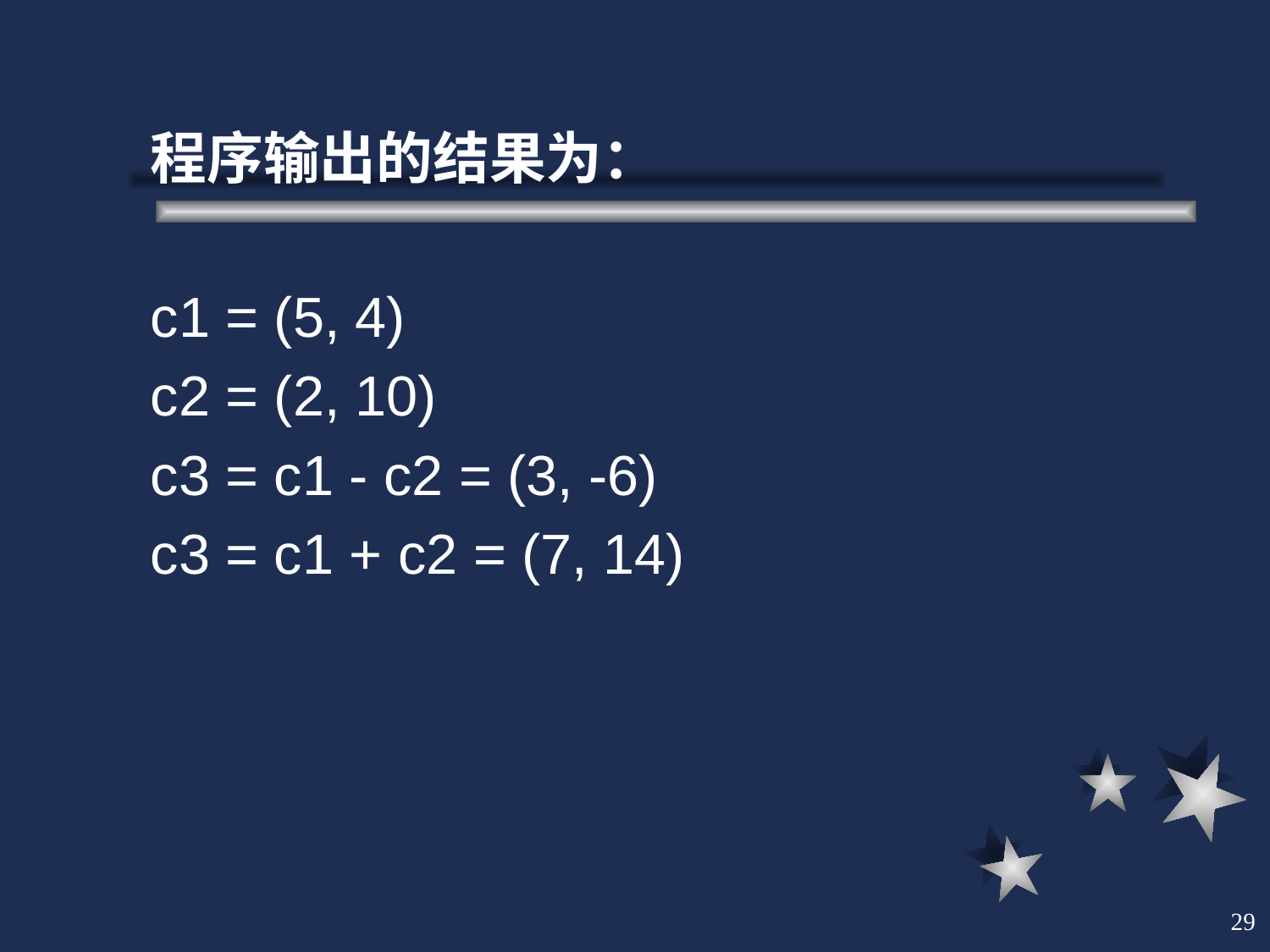

程序输出的结果为：

c1 = (5, 4)
c2 = (2, 10)
c3 = c1 - c2 = (3, -6)
c3 = c1 + c2 = (7, 14)
29